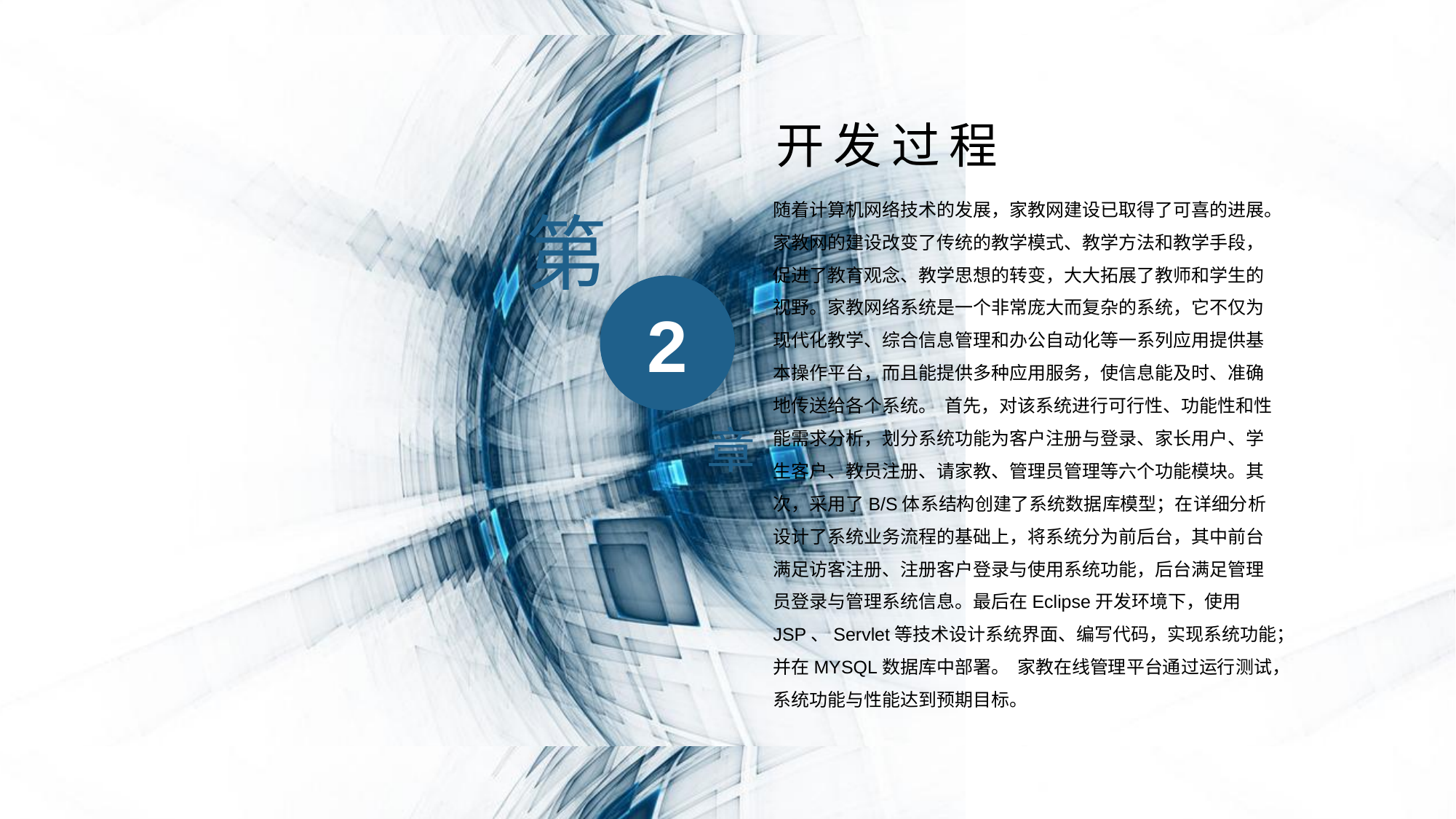

开发过程
第
随着计算机网络技术的发展，家教网建设已取得了可喜的进展。家教网的建设改变了传统的教学模式、教学方法和教学手段，促进了教育观念、教学思想的转变，大大拓展了教师和学生的视野。家教网络系统是一个非常庞大而复杂的系统，它不仅为现代化教学、综合信息管理和办公自动化等一系列应用提供基本操作平台，而且能提供多种应用服务，使信息能及时、准确地传送给各个系统。  首先，对该系统进行可行性、功能性和性能需求分析，划分系统功能为客户注册与登录、家长用户、学生客户、教员注册、请家教、管理员管理等六个功能模块。其次，采用了B/S体系结构创建了系统数据库模型；在详细分析设计了系统业务流程的基础上，将系统分为前后台，其中前台满足访客注册、注册客户登录与使用系统功能，后台满足管理员登录与管理系统信息。最后在Eclipse开发环境下，使用JSP、Servlet等技术设计系统界面、编写代码，实现系统功能；并在MYSQL数据库中部署。  家教在线管理平台通过运行测试，系统功能与性能达到预期目标。
2
章